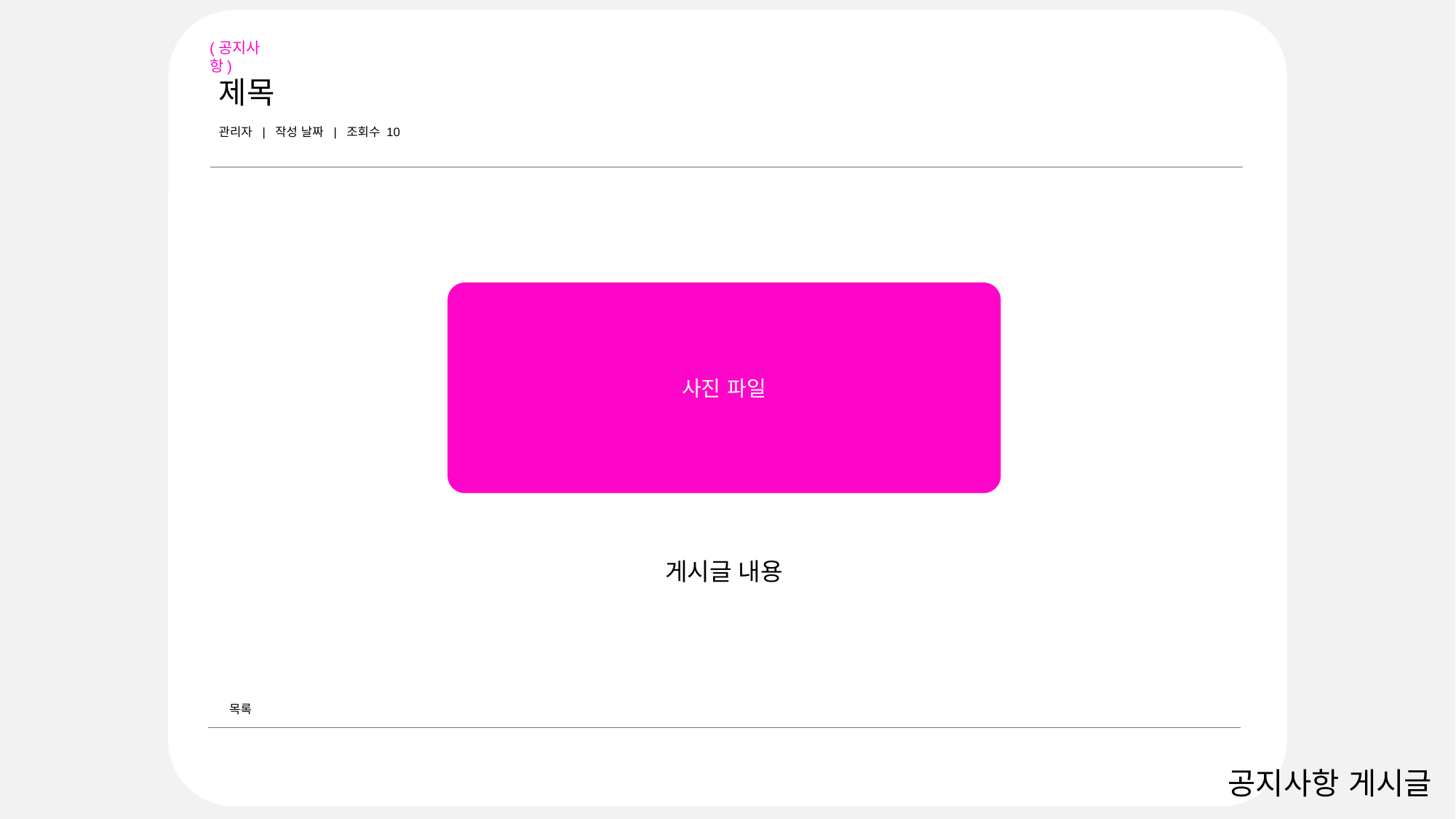

제목

관리자  |  작성 날짜  |  조회수 10
로그아웃 | 마이페이지
(공지사항)
사진 파일
게시글 내용
목록
공지사항 게시글